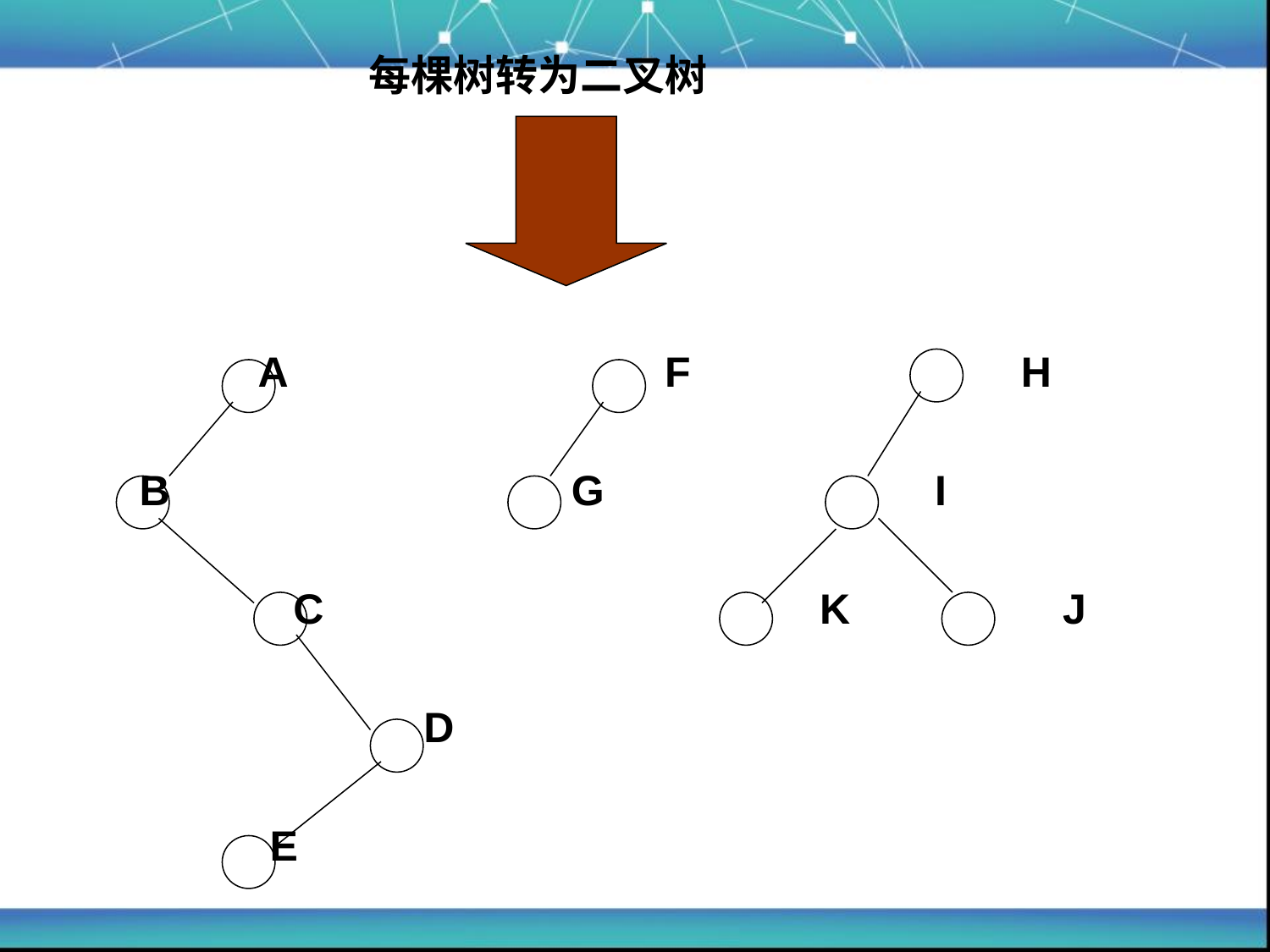

每棵树转为二叉树

                  A                                F                            H

        B                                  G                            I

                     C                                          K                  J

                                D

                   E